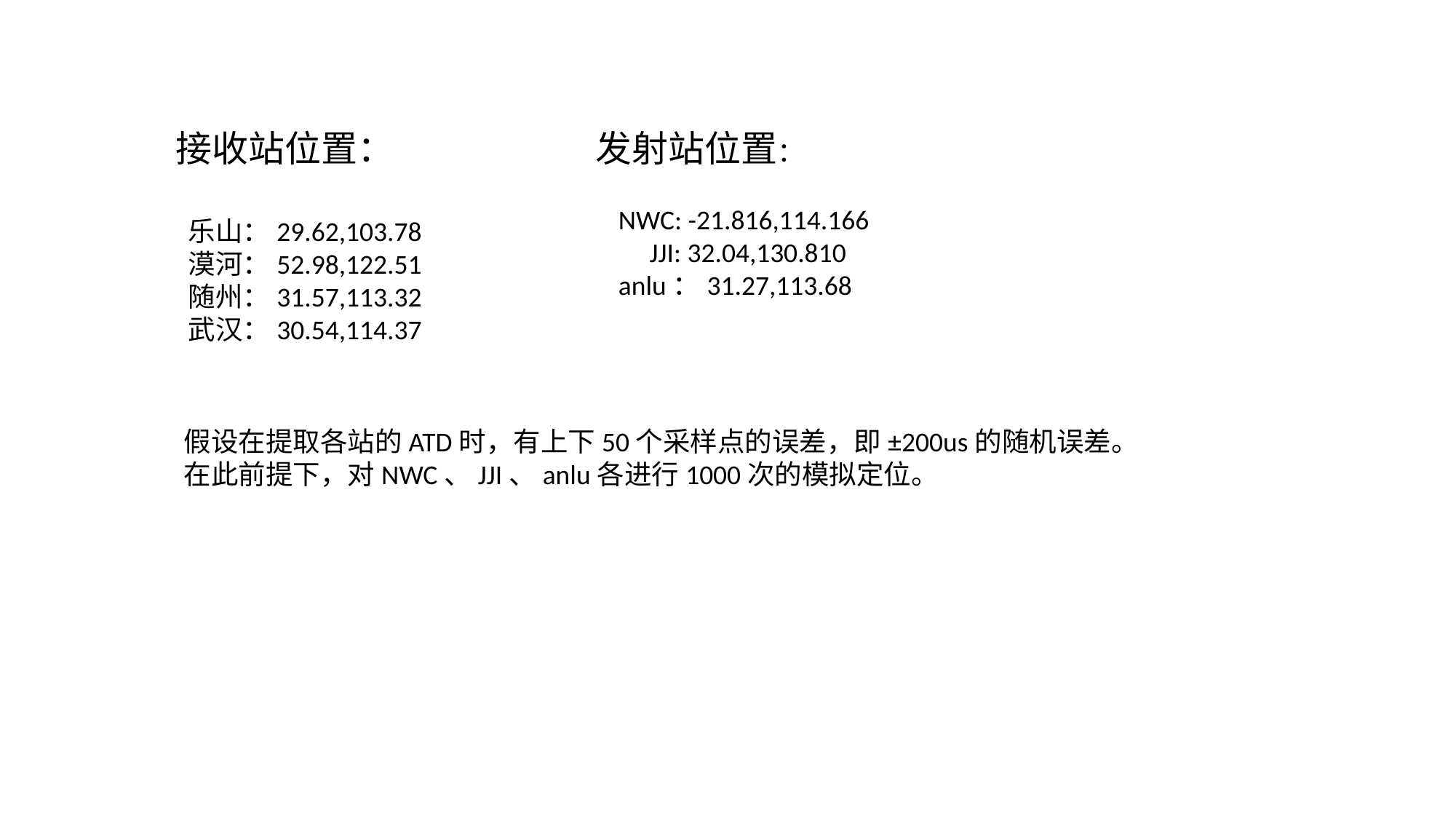

接收站位置：

发射站位置：
NWC: -21.816,114.166
     JJI: 32.04,130.810
anlu：31.27,113.68
乐山：29.62,103.78
漠河：52.98,122.51
随州：31.57,113.32
武汉：30.54,114.37
假设在提取各站的ATD时，有上下50个采样点的误差，即±200us的随机误差。在此前提下，对NWC、JJI、anlu各进行1000次的模拟定位。